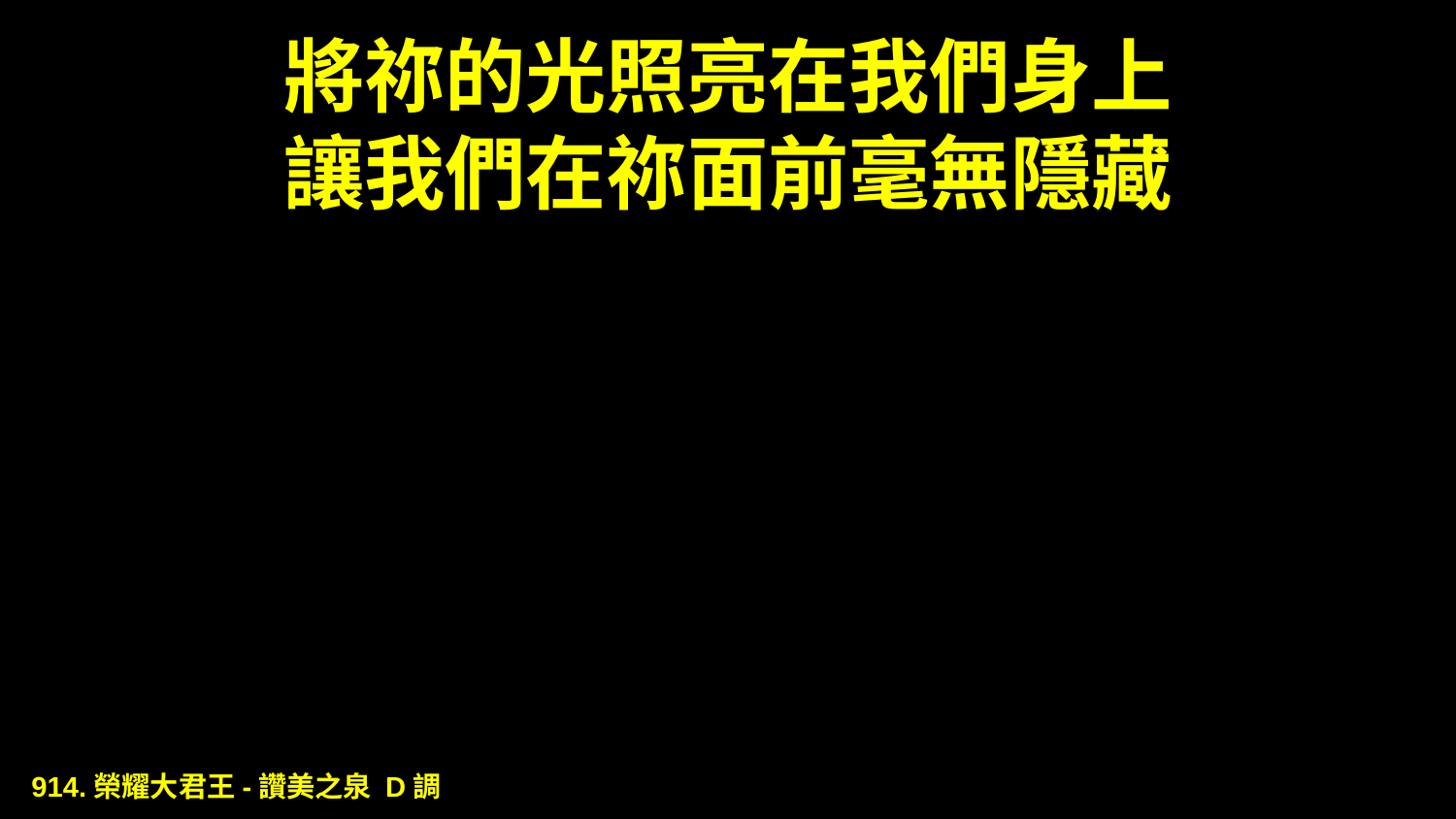

# 將祢的光照亮在我們身上 讓我們在祢面前毫無隱藏
914.榮耀大君王-讚美之泉 D調